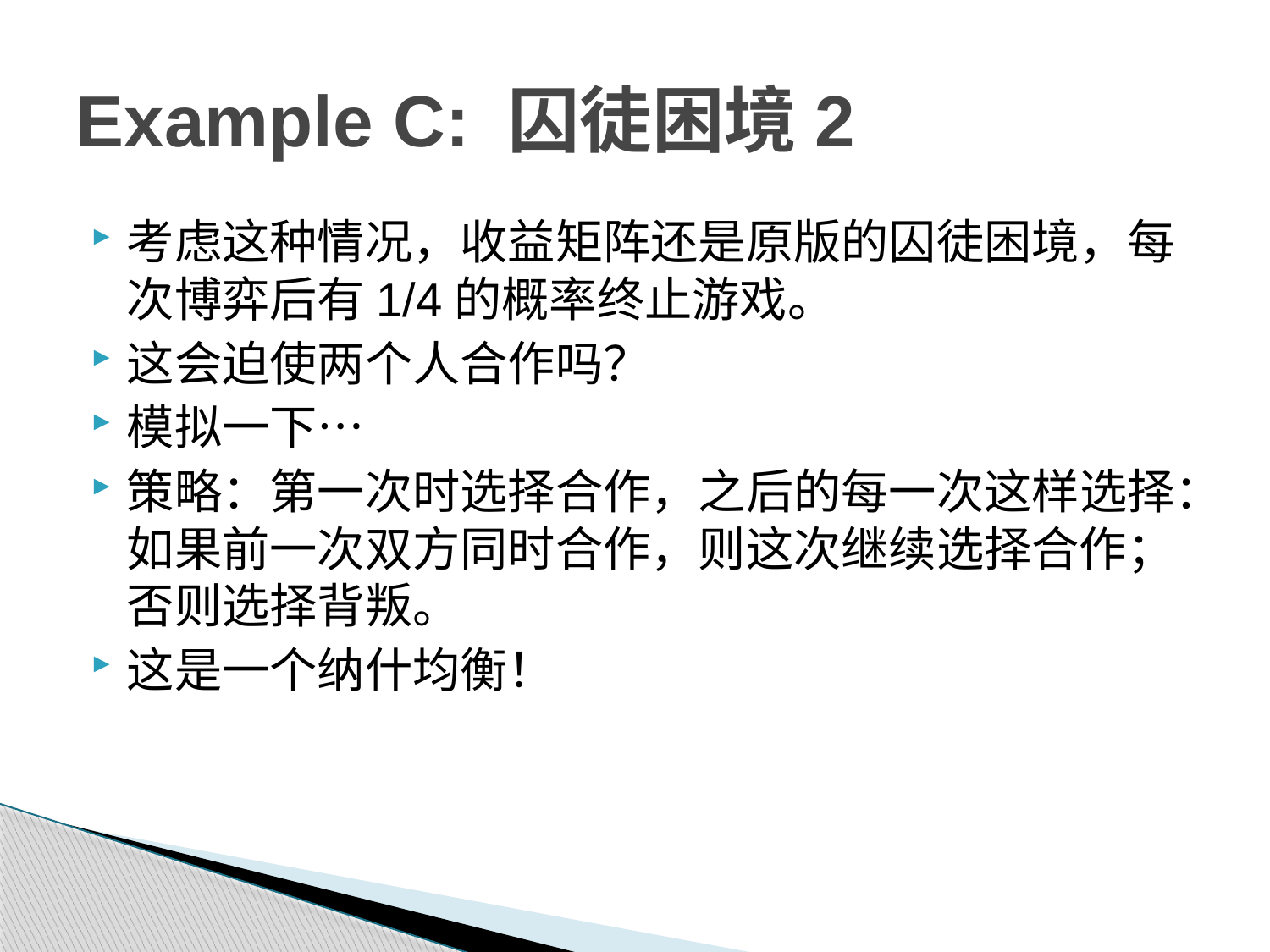

# Example C: 囚徒困境2
考虑这种情况，收益矩阵还是原版的囚徒困境，每次博弈后有1/4的概率终止游戏。
这会迫使两个人合作吗？
模拟一下…
策略：第一次时选择合作，之后的每一次这样选择：如果前一次双方同时合作，则这次继续选择合作；否则选择背叛。
这是一个纳什均衡！